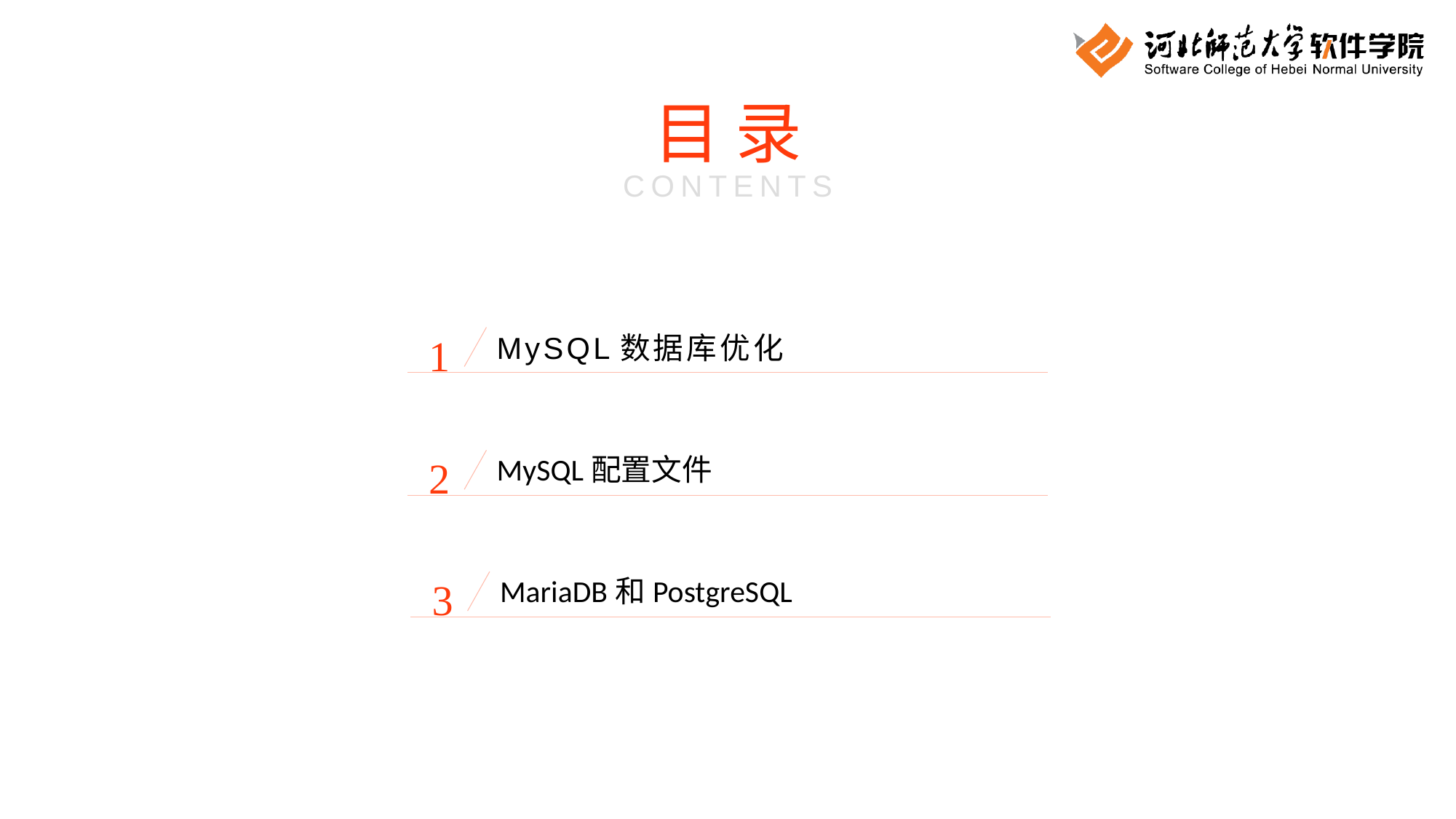

目 录
CONTENTS
1
MySQL数据库优化
2
MySQL配置文件
3
MariaDB和PostgreSQL